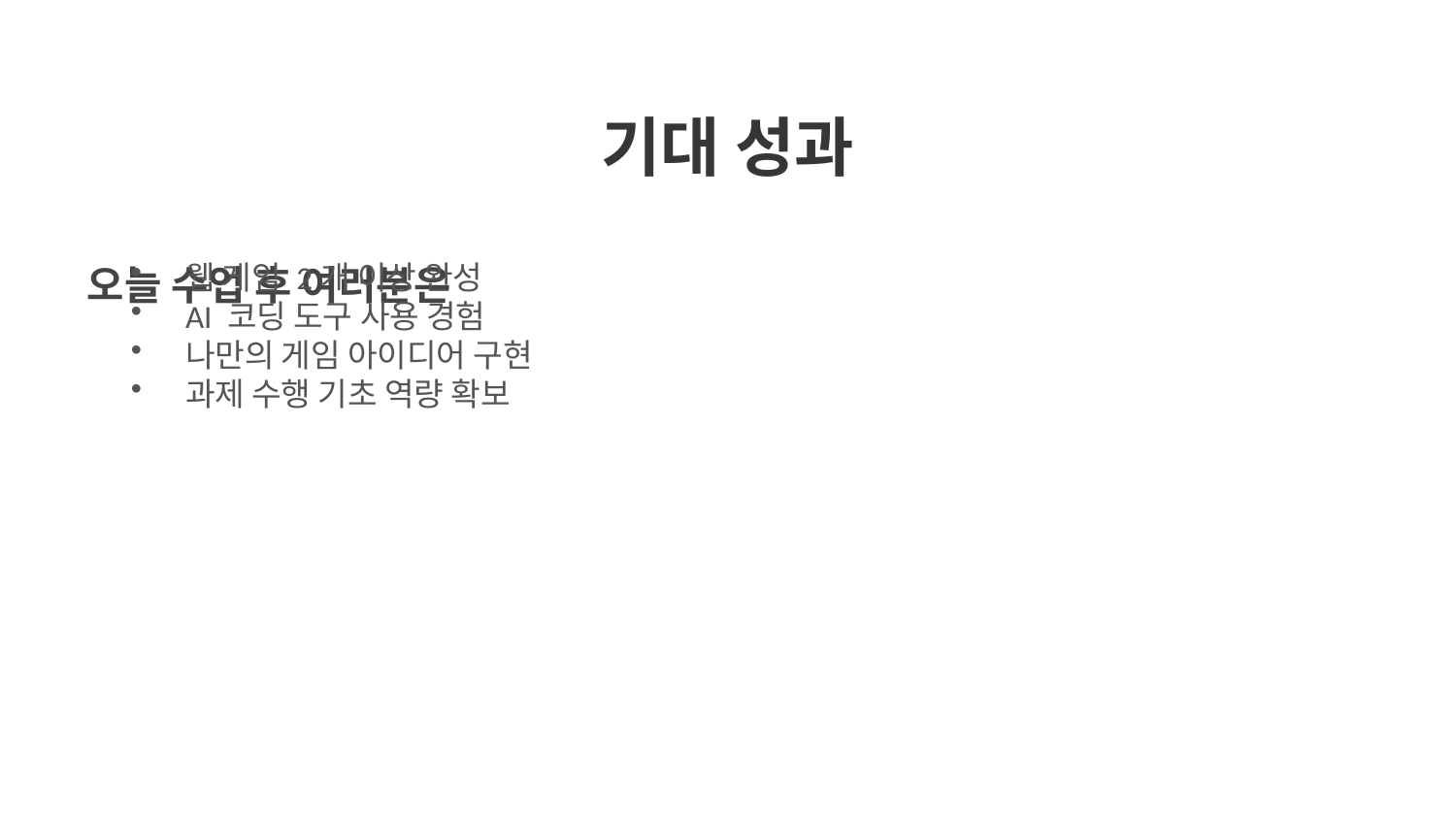

기대 성과
오늘 수업 후 여러분은
웹 게임 2개 이상 완성
AI 코딩 도구 사용 경험
나만의 게임 아이디어 구현
과제 수행 기초 역량 확보